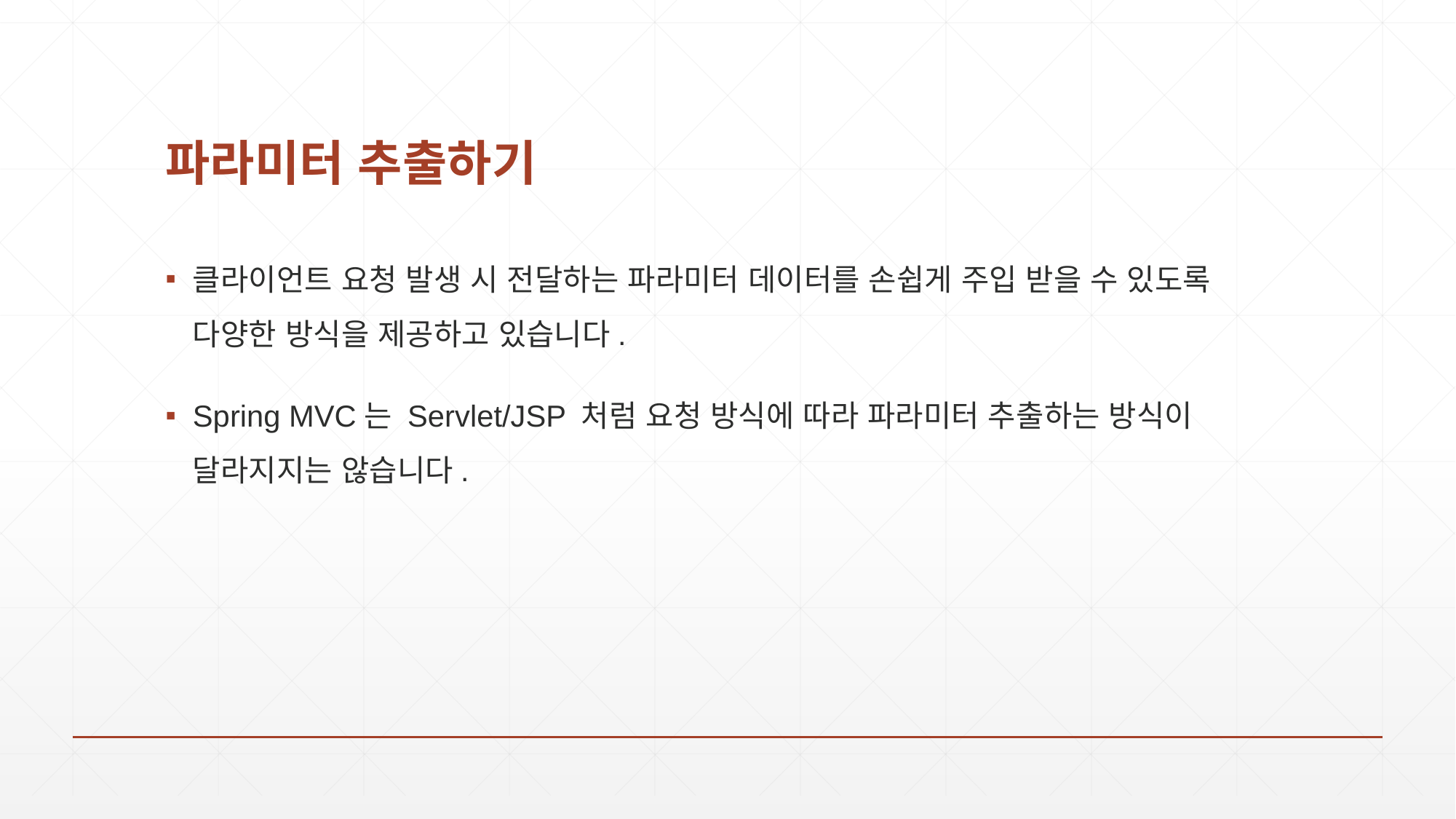

# 파라미터 추출하기
클라이언트 요청 발생 시 전달하는 파라미터 데이터를 손쉽게 주입 받을 수 있도록 다양한 방식을 제공하고 있습니다.
Spring MVC는 Servlet/JSP 처럼 요청 방식에 따라 파라미터 추출하는 방식이 달라지지는 않습니다.